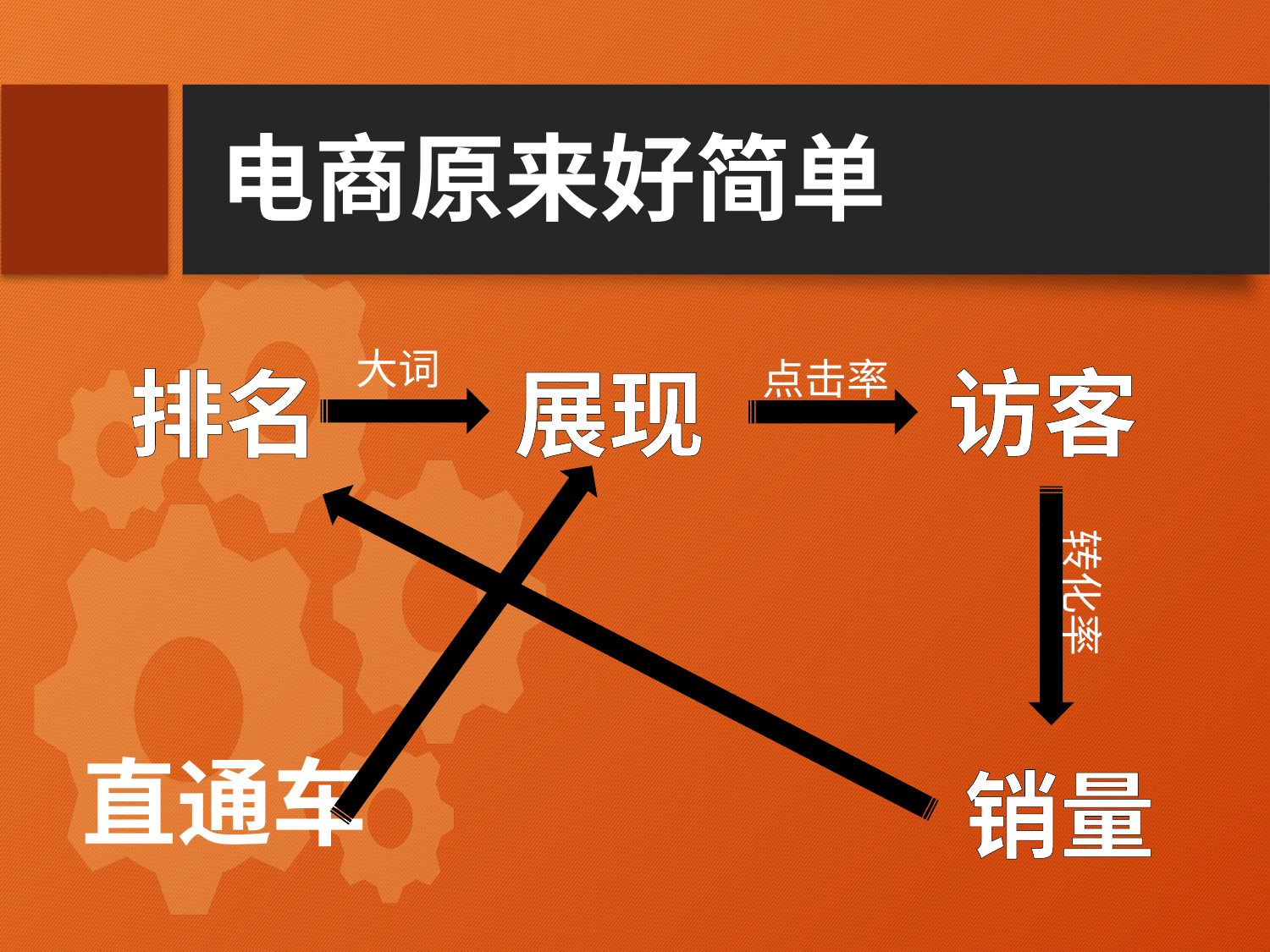

电商原来好简单
大词
点击率
访客
排名
展现

转化率

直通车
销量